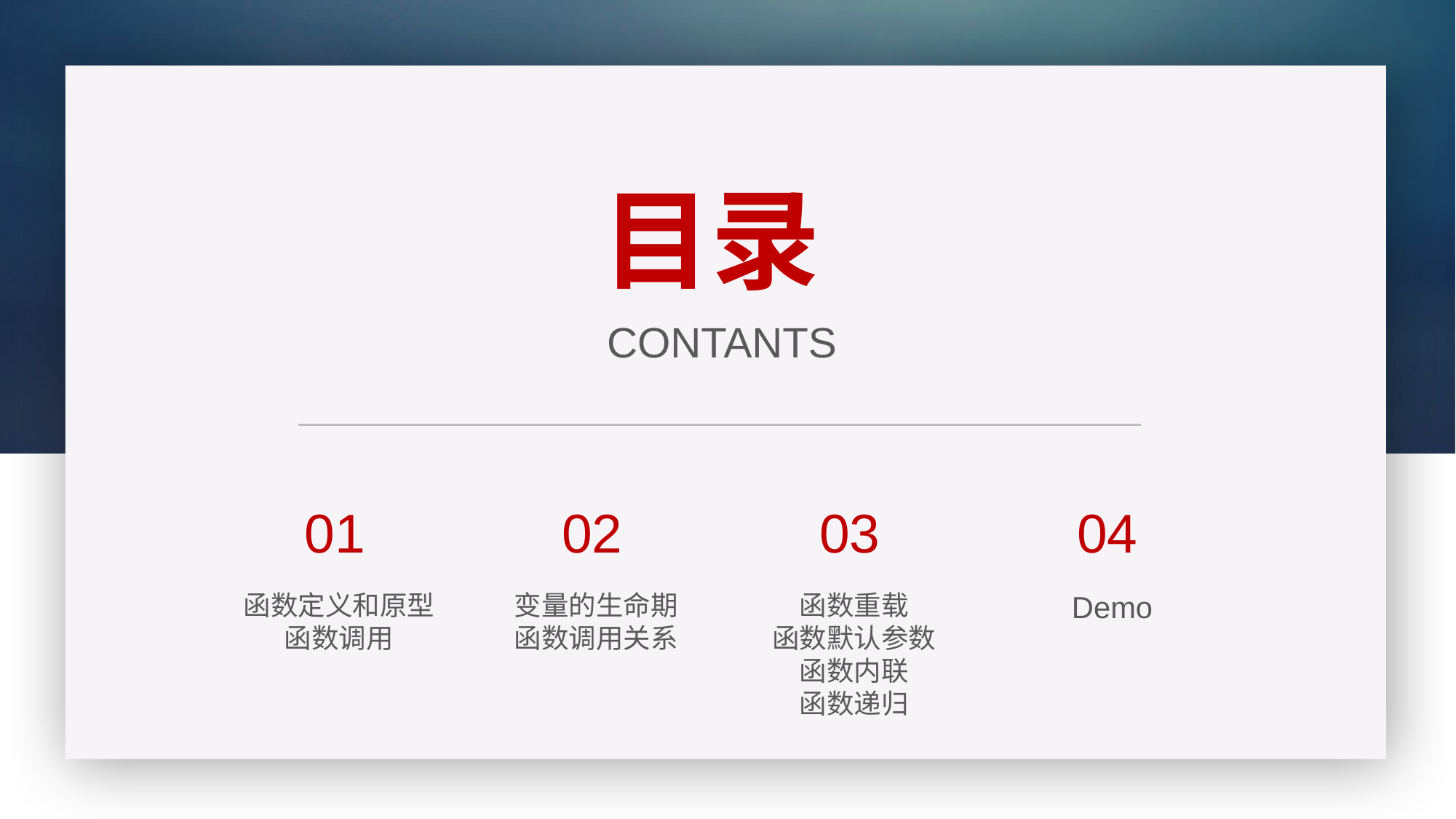

目录
CONTANTS
02
变量的生命期
函数调用关系
04
Demo

01
函数定义和原型
函数调用
03
函数重载
函数默认参数
函数内联
函数递归